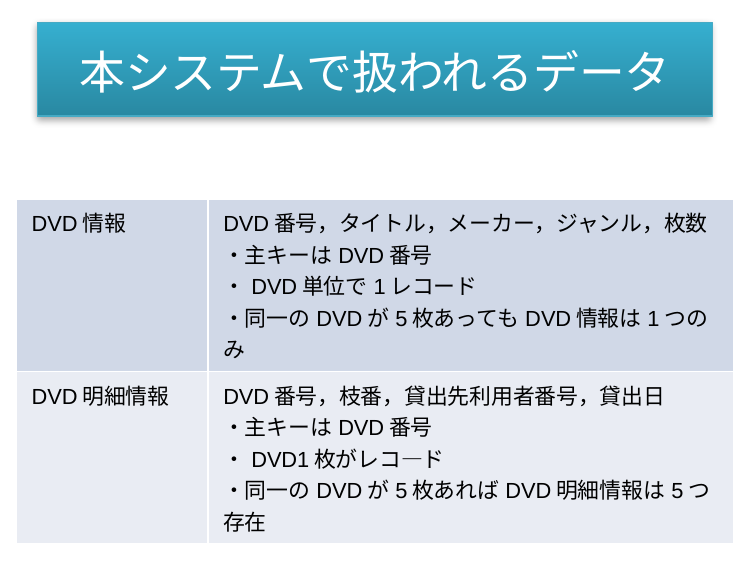

本システムで扱われるデータ
| DVD情報 | DVD番号，タイトル，メーカー，ジャンル，枚数 ・主キーはDVD番号 ・DVD単位で1レコード ・同一のDVDが5枚あってもDVD情報は1つのみ |
| --- | --- |
| DVD明細情報 | DVD番号，枝番，貸出先利用者番号，貸出日 ・主キーはDVD番号 ・DVD1枚がレコ―ド ・同一のDVDが5枚あればDVD明細情報は5つ存在 |